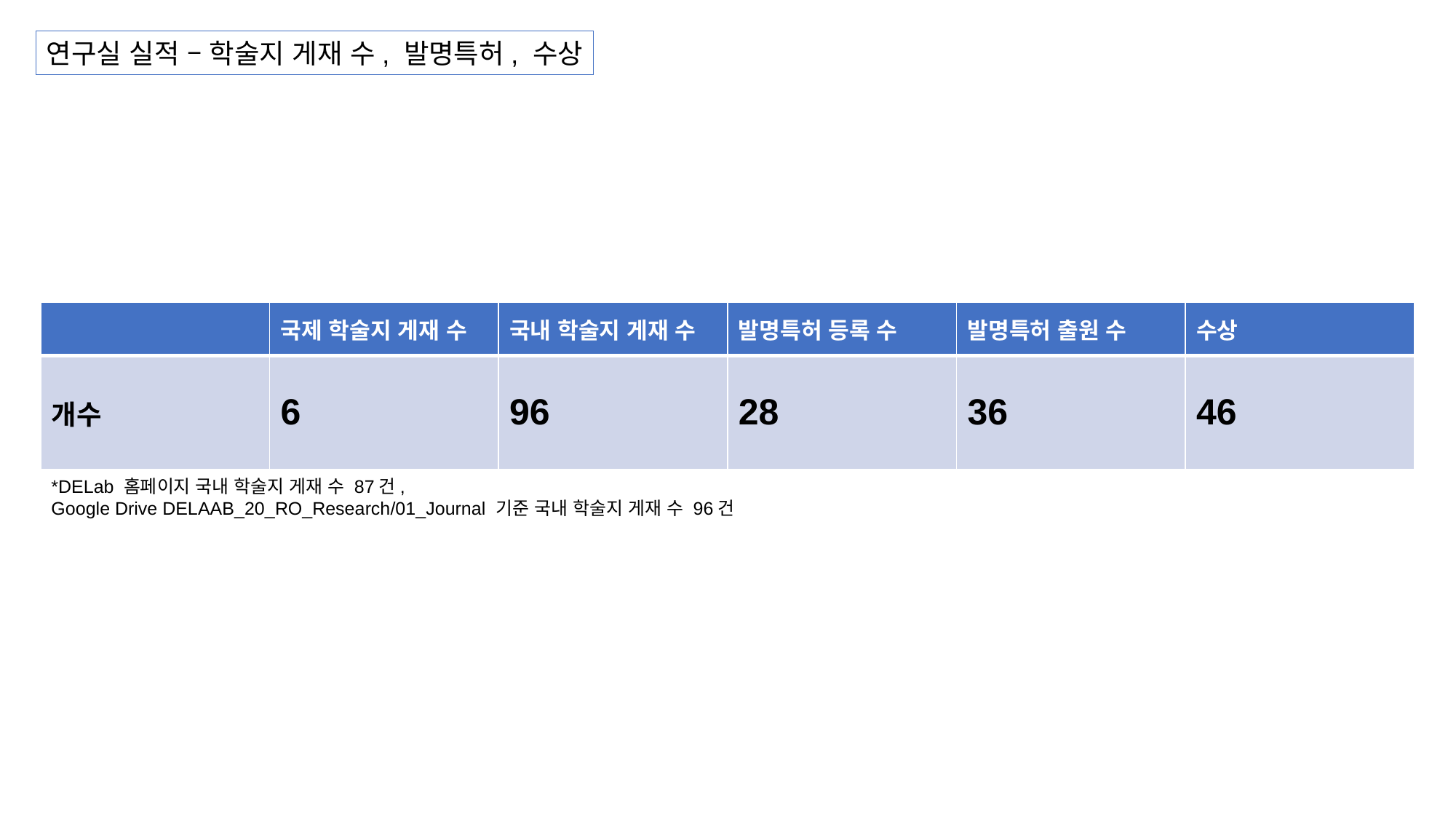

연구실 실적 – 학술지 게재 수, 발명특허, 수상
|  | 국제 학술지 게재 수 | 국내 학술지 게재 수 | 발명특허 등록 수 | 발명특허 출원 수 | 수상 |
| --- | --- | --- | --- | --- | --- |
| 개수 | 6 | 96 | 28 | 36 | 46 |
*DELab 홈페이지 국내 학술지 게재 수 87건,
Google Drive DELAAB_20_RO_Research/01_Journal 기준 국내 학술지 게재 수 96건